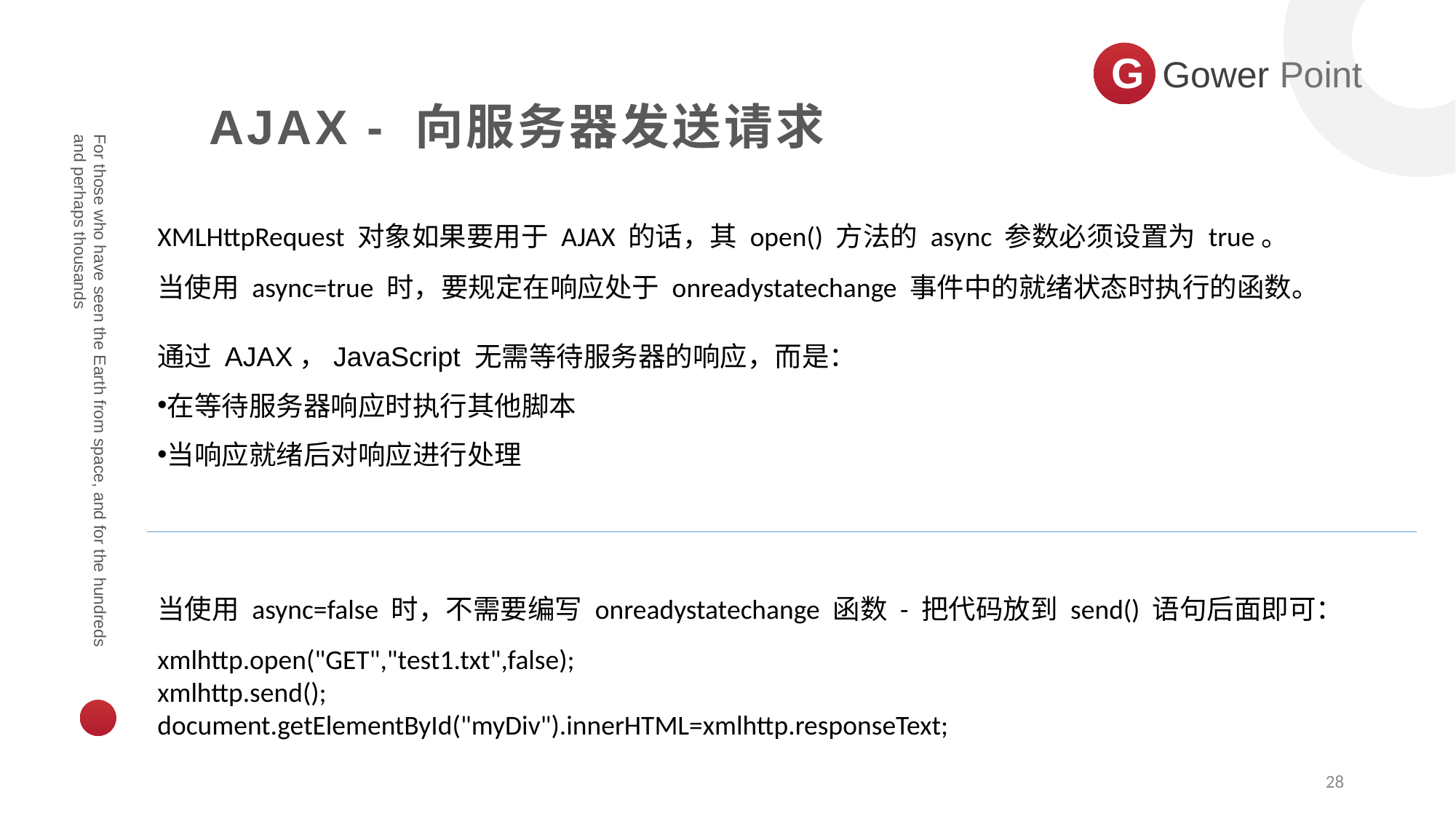

G

Gower Point
AJAX - 向服务器发送请求
XMLHttpRequest 对象如果要用于 AJAX 的话，其 open() 方法的 async 参数必须设置为 true。
当使用 async=true 时，要规定在响应处于 onreadystatechange 事件中的就绪状态时执行的函数。
通过 AJAX，JavaScript 无需等待服务器的响应，而是：
在等待服务器响应时执行其他脚本
当响应就绪后对响应进行处理
For those who have seen the Earth from space, and for the hundreds and perhaps thousands
当使用 async=false 时，不需要编写 onreadystatechange 函数 - 把代码放到 send() 语句后面即可：
xmlhttp.open("GET","test1.txt",false);
xmlhttp.send();
document.getElementById("myDiv").innerHTML=xmlhttp.responseText;

28